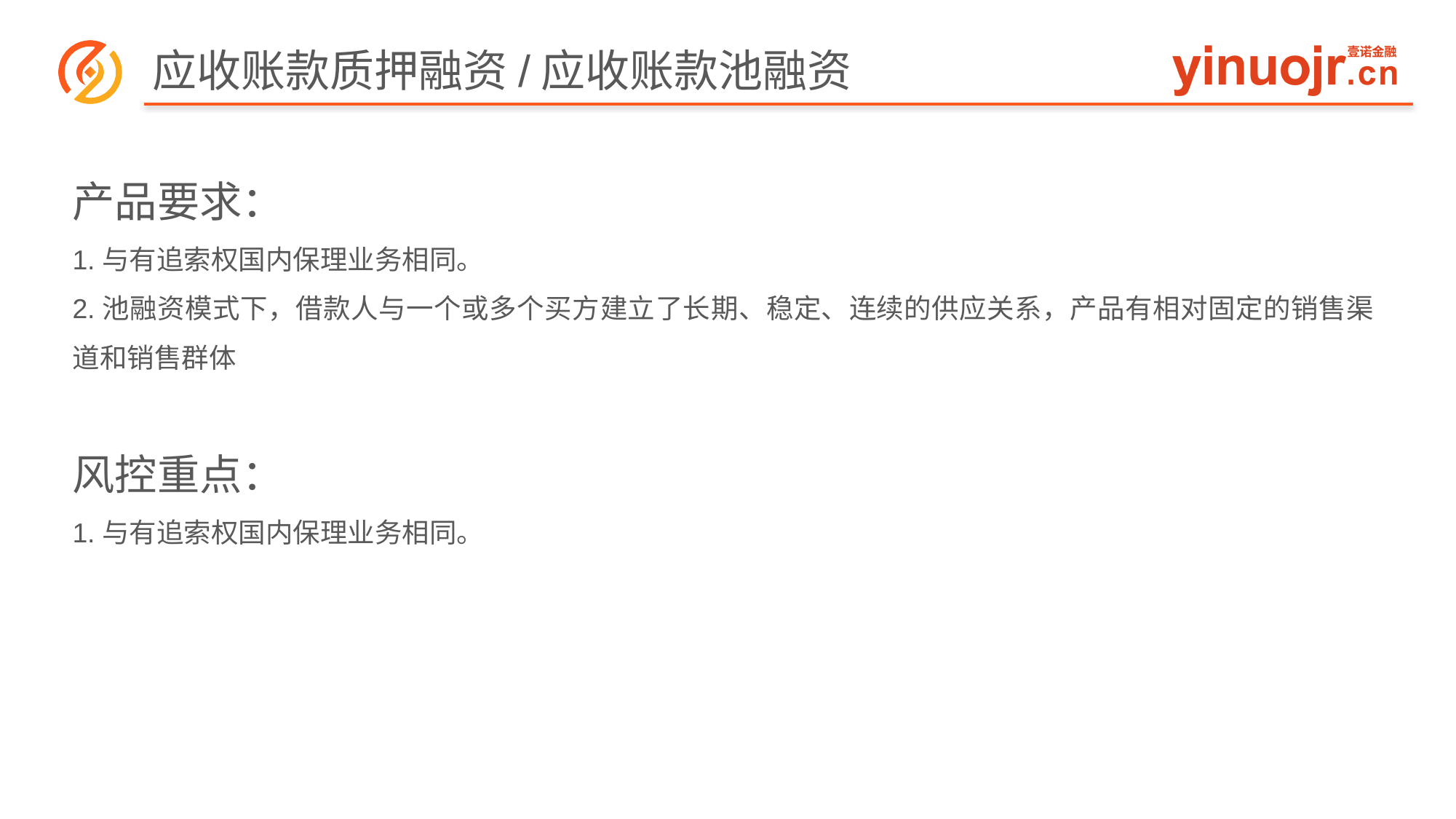

# 应收账款质押融资/应收账款池融资
产品要求：
1.与有追索权国内保理业务相同。
2.池融资模式下，借款人与一个或多个买方建立了长期、稳定、连续的供应关系，产品有相对固定的销售渠道和销售群体

风控重点：
1.与有追索权国内保理业务相同。